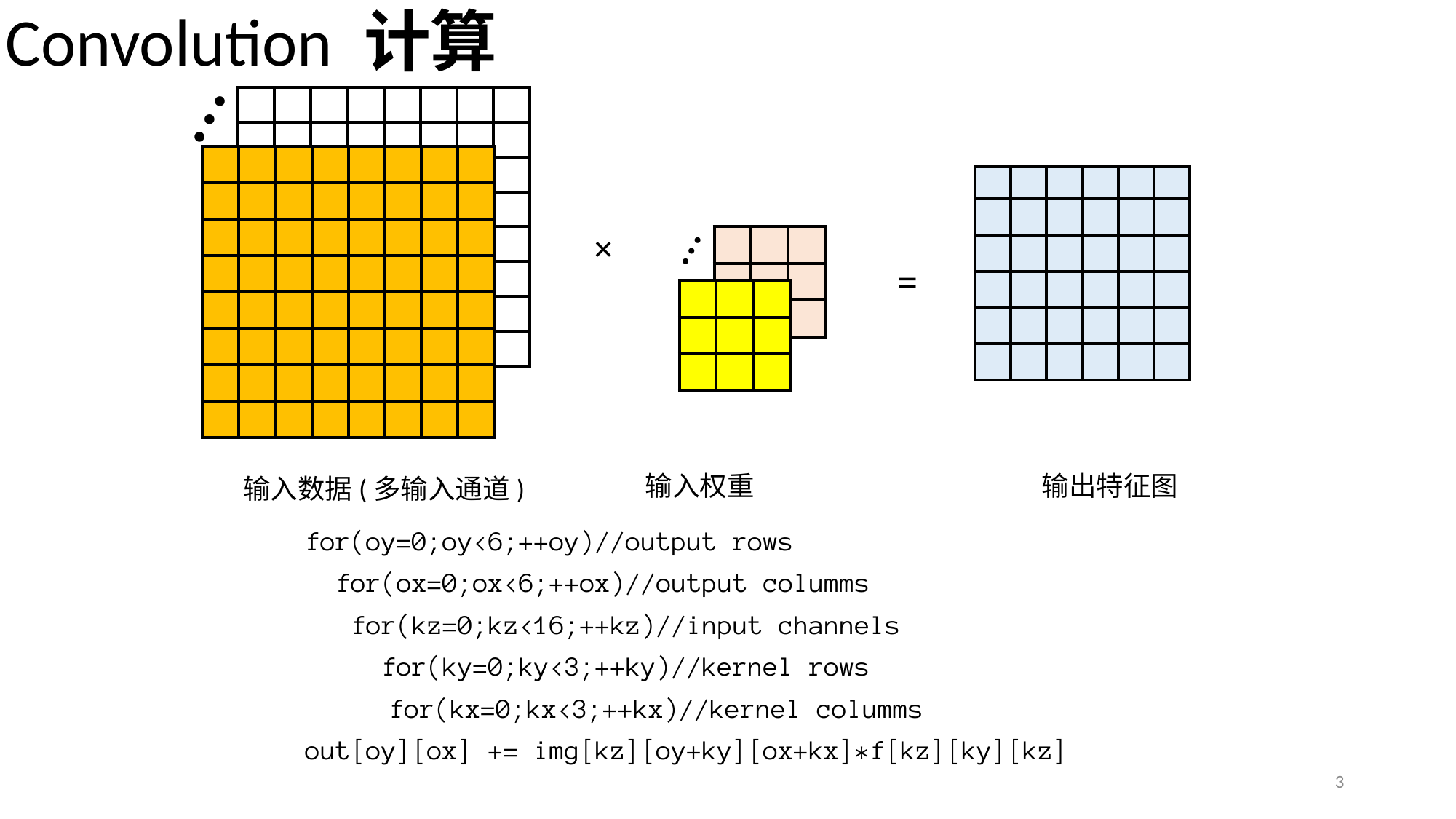

# Convolution 计算
…
|  |  |  |  |  |  |  |  |
| --- | --- | --- | --- | --- | --- | --- | --- |
|  |  |  |  |  |  |  |  |
|  |  |  |  |  |  |  |  |
|  |  |  |  |  |  |  |  |
|  |  |  |  |  |  |  |  |
|  |  |  |  |  |  |  |  |
|  |  |  |  |  |  |  |  |
|  |  |  |  |  |  |  |  |
|  |  |  |  |  |  |  |  |
| --- | --- | --- | --- | --- | --- | --- | --- |
|  |  |  |  |  |  |  |  |
|  |  |  |  |  |  |  |  |
|  |  |  |  |  |  |  |  |
|  |  |  |  |  |  |  |  |
|  |  |  |  |  |  |  |  |
|  |  |  |  |  |  |  |  |
|  |  |  |  |  |  |  |  |
|  |  |  |  |  |  |
| --- | --- | --- | --- | --- | --- |
|  |  |  |  |  |  |
|  |  |  |  |  |  |
|  |  |  |  |  |  |
|  |  |  |  |  |  |
|  |  |  |  |  |  |
…
×
|  |  |  |
| --- | --- | --- |
|  |  |  |
|  |  |  |
=
|  |  |  |
| --- | --- | --- |
|  |  |  |
|  |  |  |
输入权重
输出特征图
输入数据(多输入通道)
for(oy=0;oy<6;++oy)//output rows
  for(ox=0;ox<6;++ox)//output columms
   for(kz=0;kz<16;++kz)//input channels
     for(ky=0;ky<3;++ky)//kernel rows
	for(kx=0;kx<3;++kx)//kernel columms
out[oy][ox] += img[kz][oy+ky][ox+kx]*f[kz][ky][kz]

3